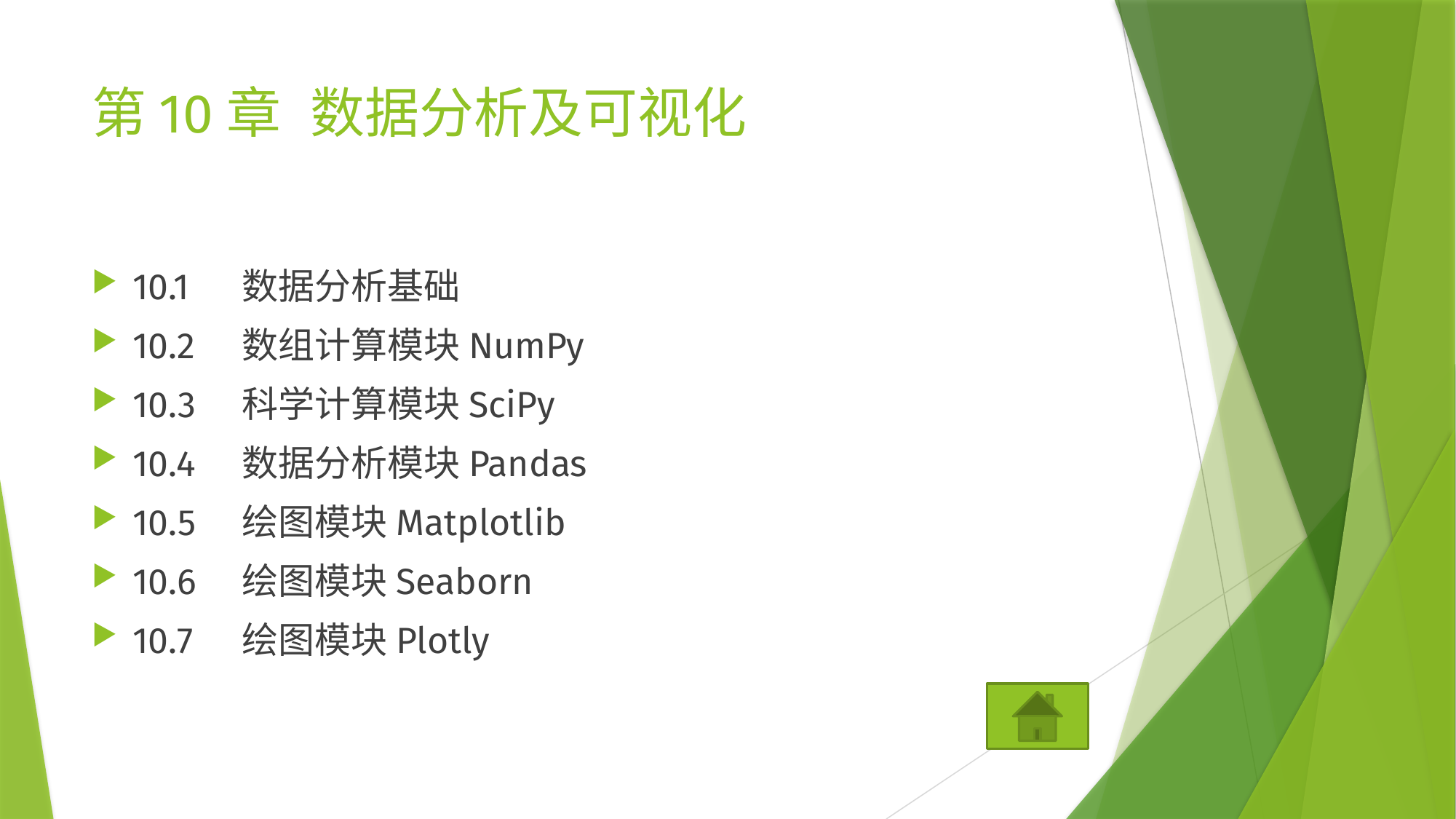

# 第10章	数据分析及可视化
10.1	数据分析基础
10.2	数组计算模块NumPy
10.3	科学计算模块SciPy
10.4	数据分析模块Pandas
10.5	绘图模块Matplotlib
10.6	绘图模块Seaborn
10.7	绘图模块Plotly